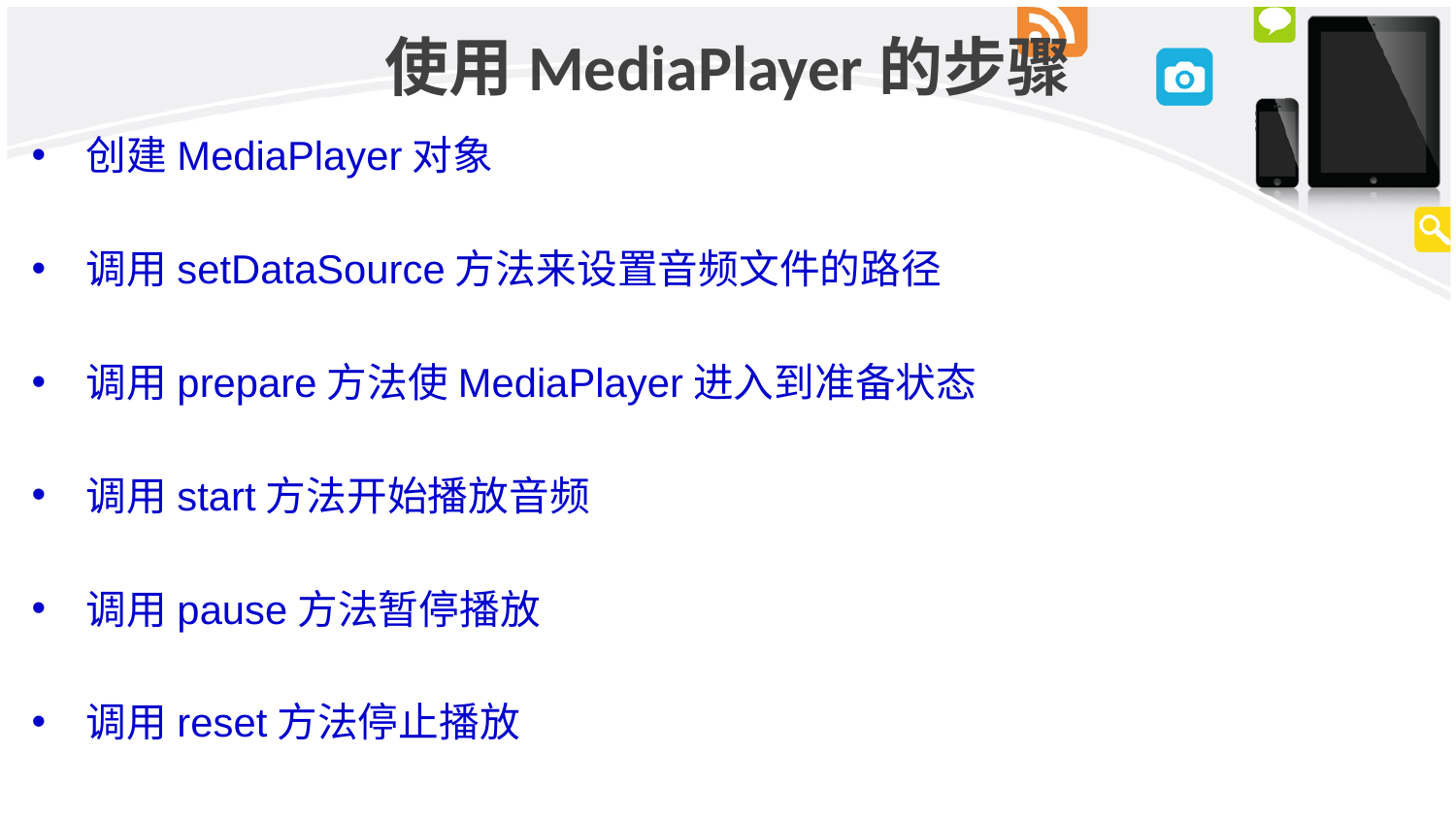

# 使用MediaPlayer的步骤
创建MediaPlayer对象

调用setDataSource方法来设置音频文件的路径

调用prepare方法使MediaPlayer进入到准备状态

调用start方法开始播放音频

调用pause方法暂停播放

调用reset方法停止播放